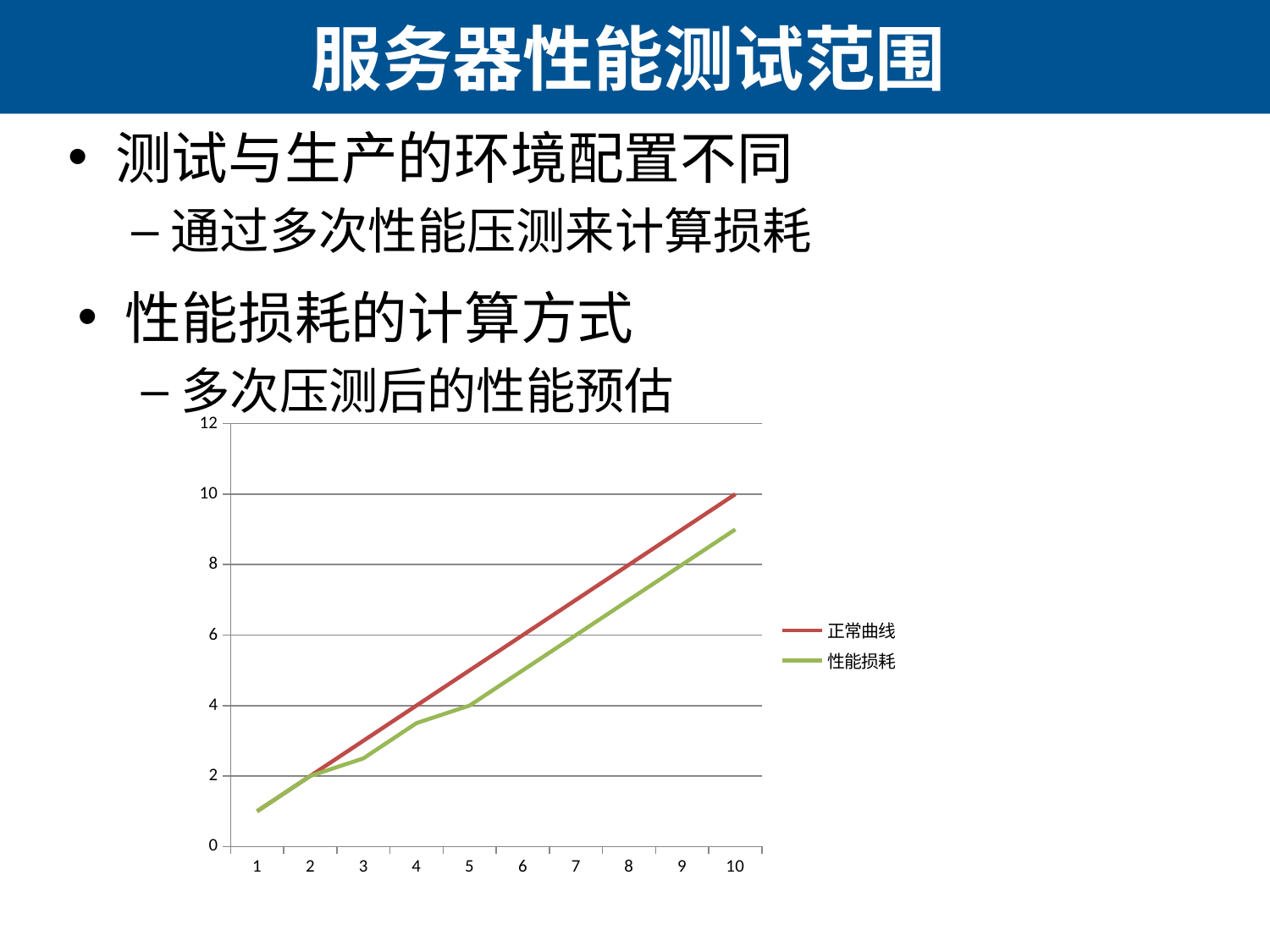

# 服务器性能测试范围
测试与生产的环境配置不同
通过多次性能压测来计算损耗
性能损耗的计算方式
多次压测后的性能预估

### Chart

| Category |  |  |
|---|---|---|